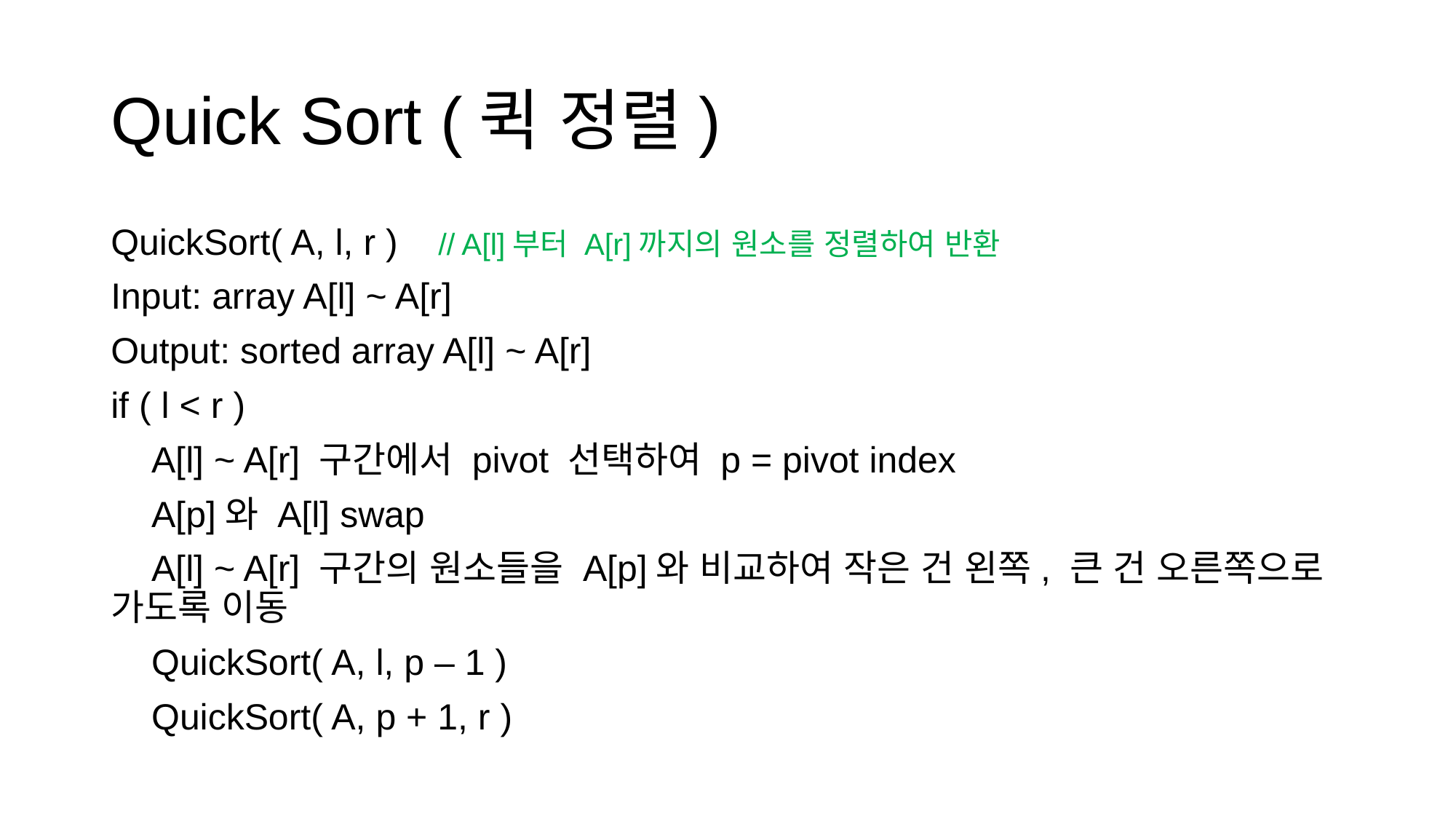

Quick Sort (퀵 정렬)
QuickSort( A, l, r ) 	// A[l]부터 A[r]까지의 원소를 정렬하여 반환
Input: array A[l] ~ A[r]
Output: sorted array A[l] ~ A[r]
if ( l < r )
    A[l] ~ A[r] 구간에서 pivot 선택하여 p = pivot index
    A[p]와 A[l] swap
    A[l] ~ A[r] 구간의 원소들을 A[p]와 비교하여 작은 건 왼쪽, 큰 건 오른쪽으로 가도록 이동
    QuickSort( A, l, p – 1 )
    QuickSort( A, p + 1, r )